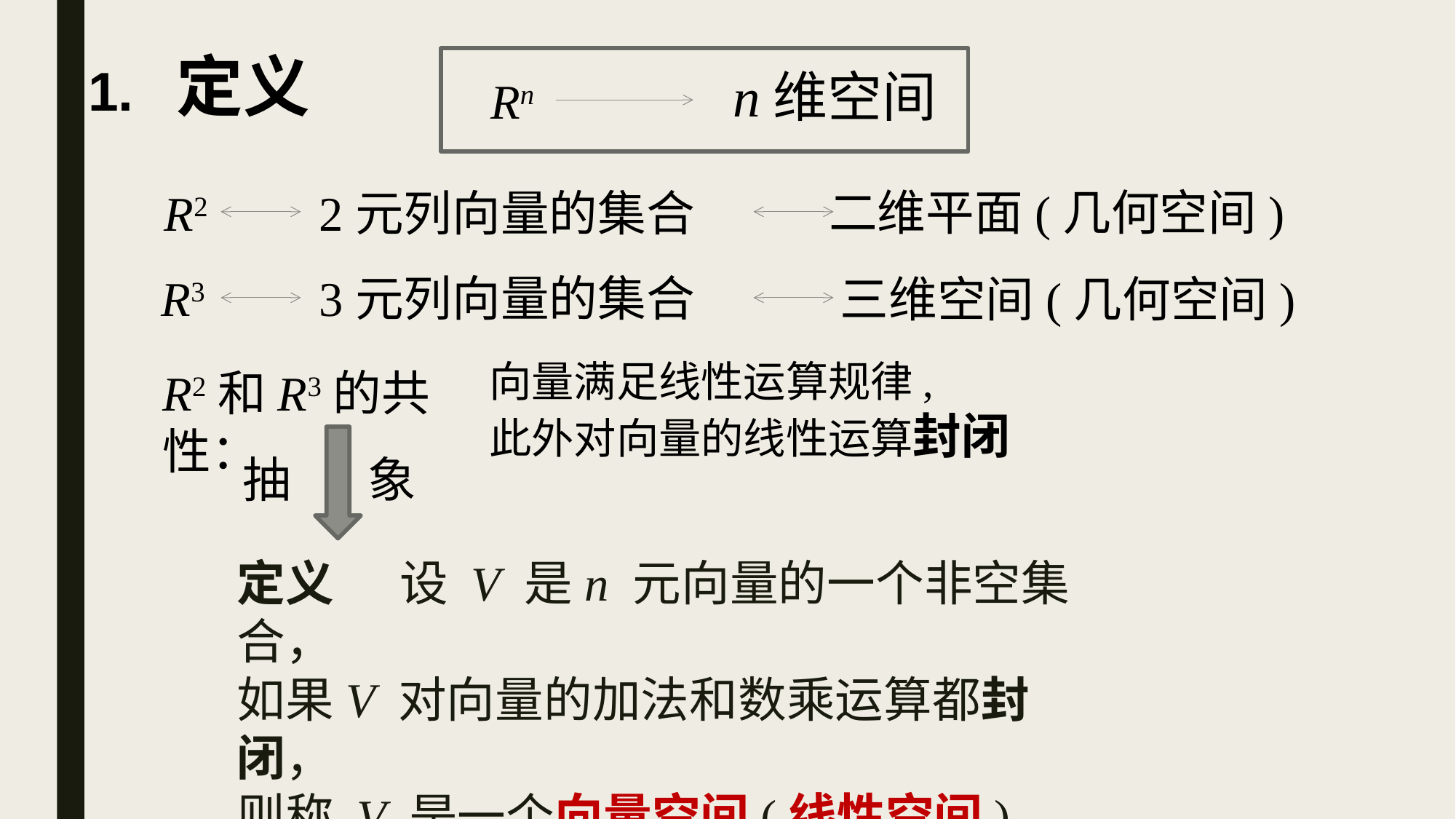

# 1.  定义

n维空间
Rn
二维平面(几何空间)
R2
2元列向量的集合
R3
3元列向量的集合
三维空间(几何空间)
向量满足线性运算规律,
此外对向量的线性运算封闭
R2和R3的共性：

抽       象
定义      设 V 是n 元向量的一个非空集合，
如果V 对向量的加法和数乘运算都封闭，
则称 V 是一个向量空间(线性空间)。